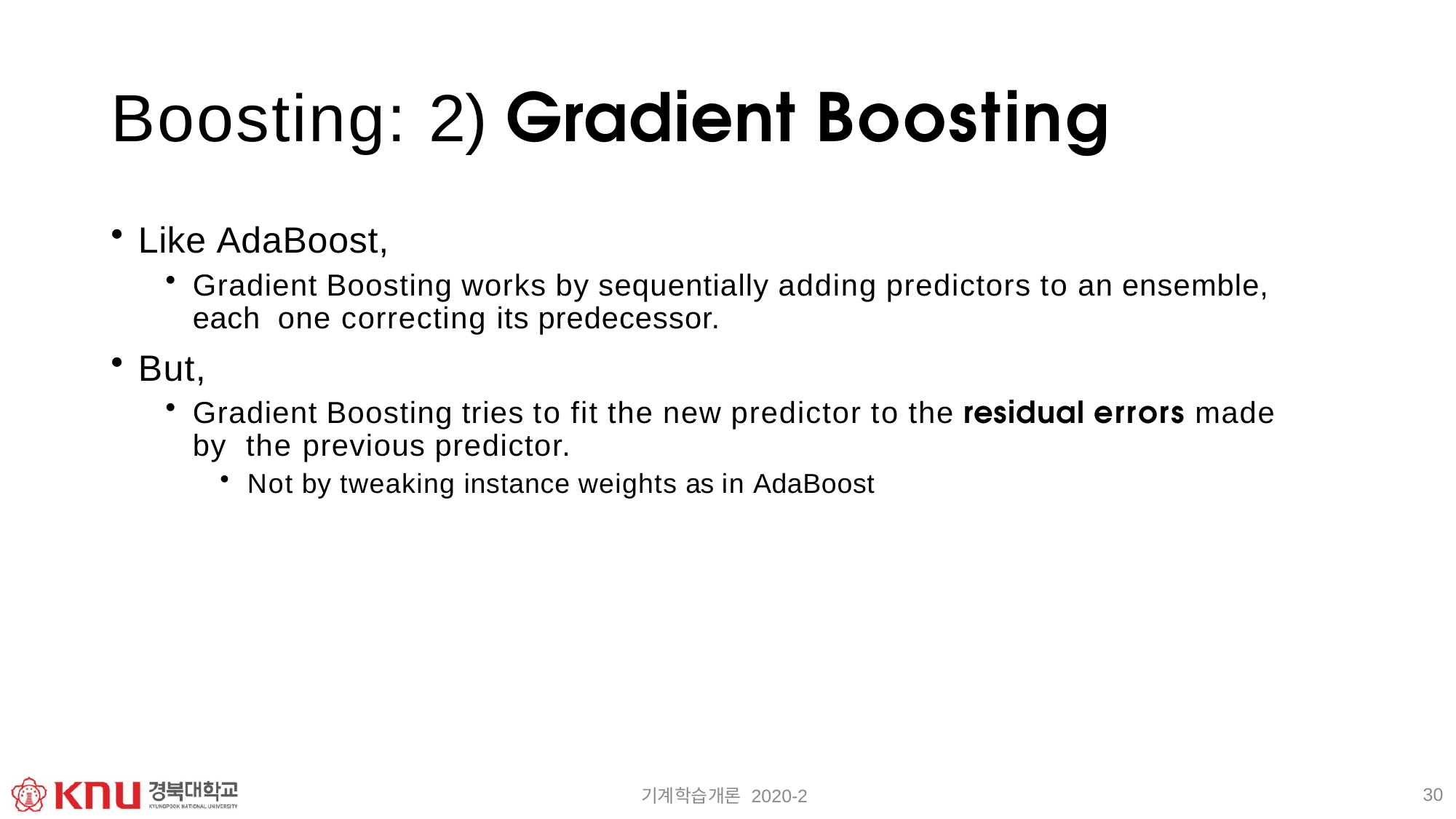

# Boosting: 2) Gradient Boosting
Like AdaBoost,
Gradient Boosting works by sequentially adding predictors to an ensemble, each  one correcting its predecessor.
But,
Gradient Boosting tries to fit the new predictor to the residual errors made by  the previous predictor.
Not by tweaking instance weights as in AdaBoost
30
기계학습개론 2020-2